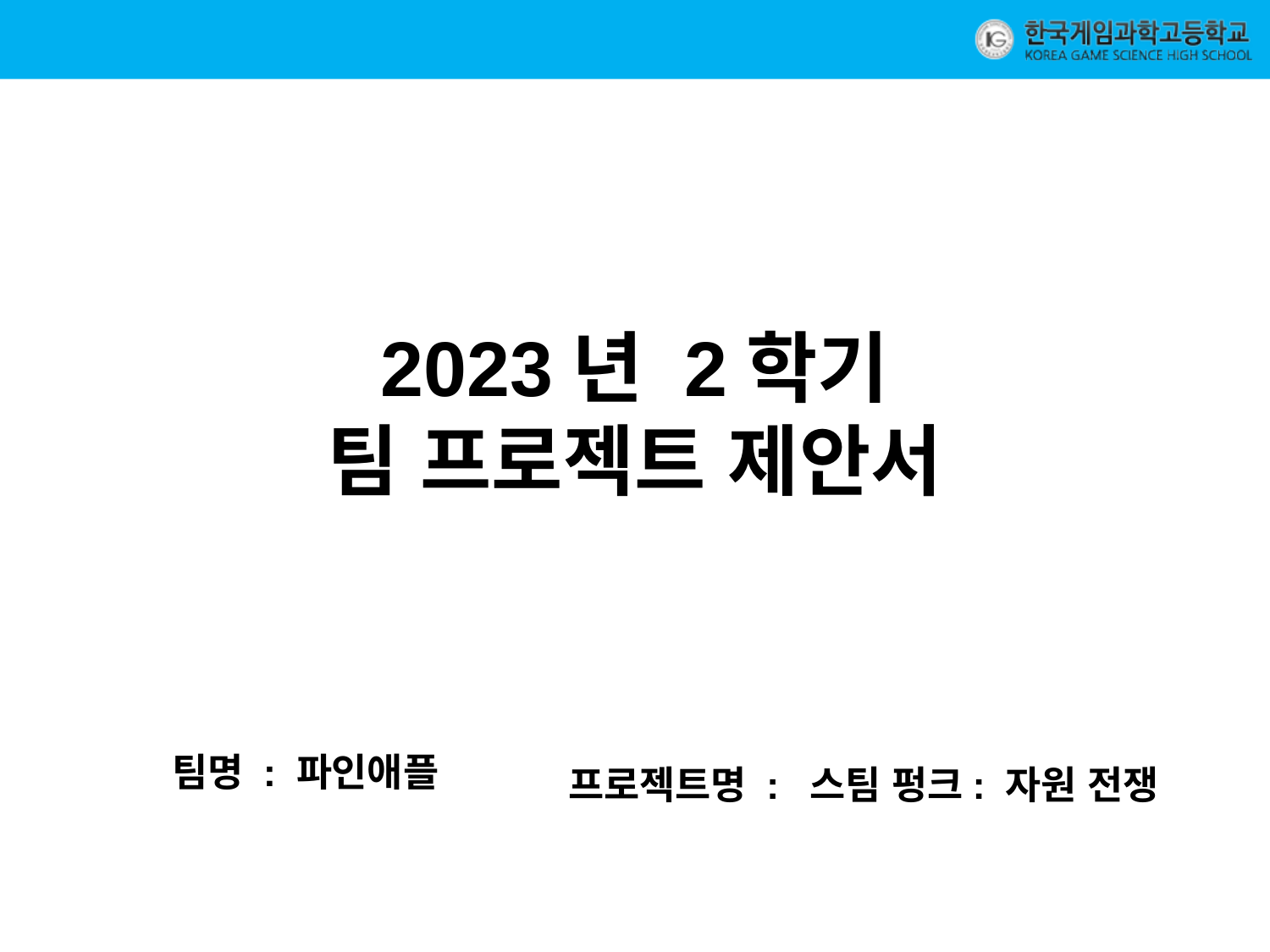

2023년 2학기
팀 프로젝트 제안서
프로젝트명 :  스팀 펑크: 자원 전쟁
팀명 : 파인애플